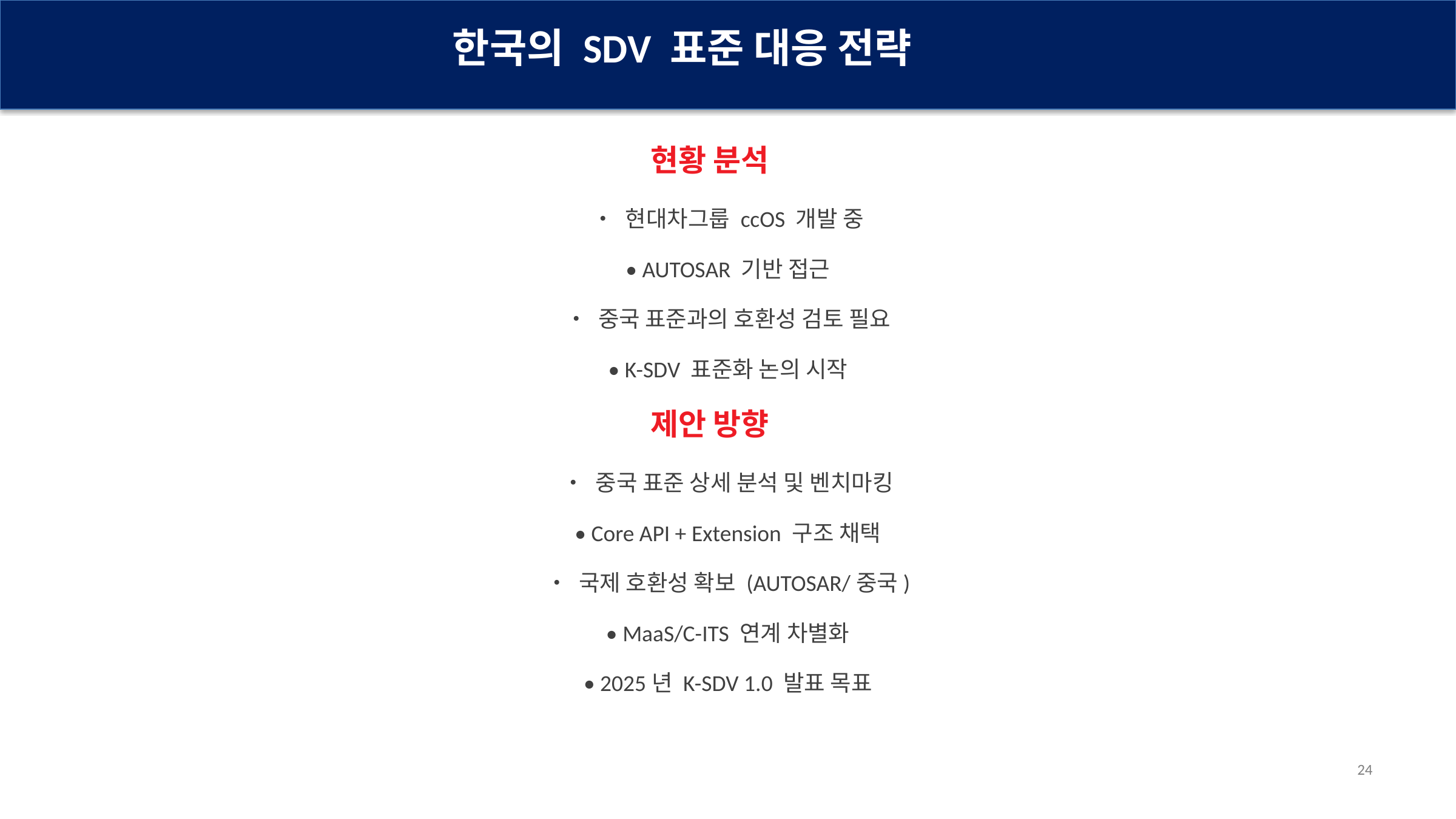

한국의 SDV 표준 대응 전략
현황 분석
• 현대차그룹 ccOS 개발 중
• AUTOSAR 기반 접근
• 중국 표준과의 호환성 검토 필요
• K-SDV 표준화 논의 시작
제안 방향
• 중국 표준 상세 분석 및 벤치마킹
• Core API + Extension 구조 채택
• 국제 호환성 확보 (AUTOSAR/중국)
• MaaS/C-ITS 연계 차별화
• 2025년 K-SDV 1.0 발표 목표
24